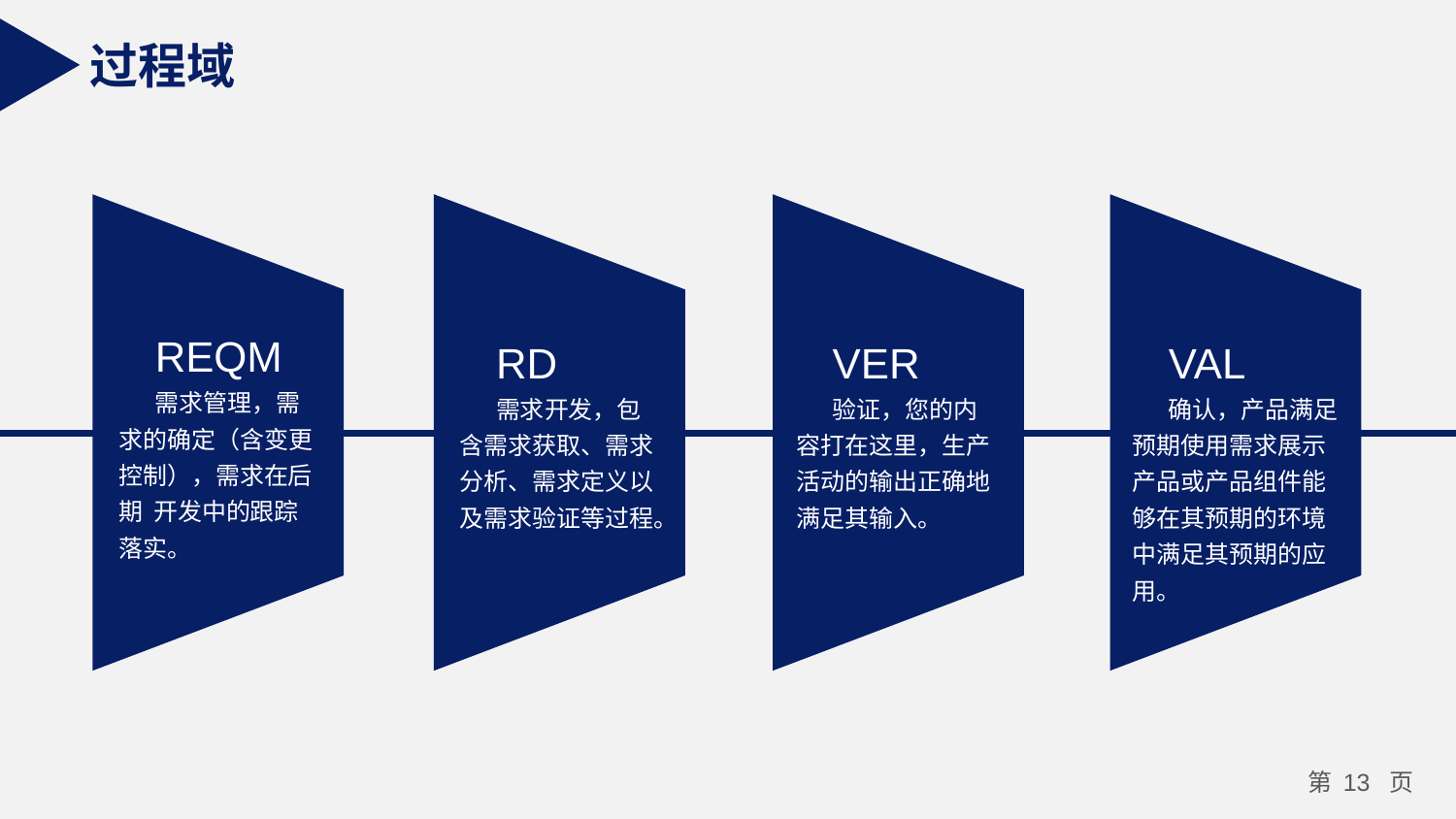

过程域

REQM
需求管理，需求的确定（含变更控制），需求在后期  开发中的跟踪落实。

RD
需求开发，包含需求获取、需求分析、需求定义以及需求验证等过程。

VER
验证，您的内容打在这里，生产活动的输出正确地满足其输入。

VAL
确认，产品满足预期使用需求展示产品或产品组件能够在其预期的环境中满足其预期的应用。